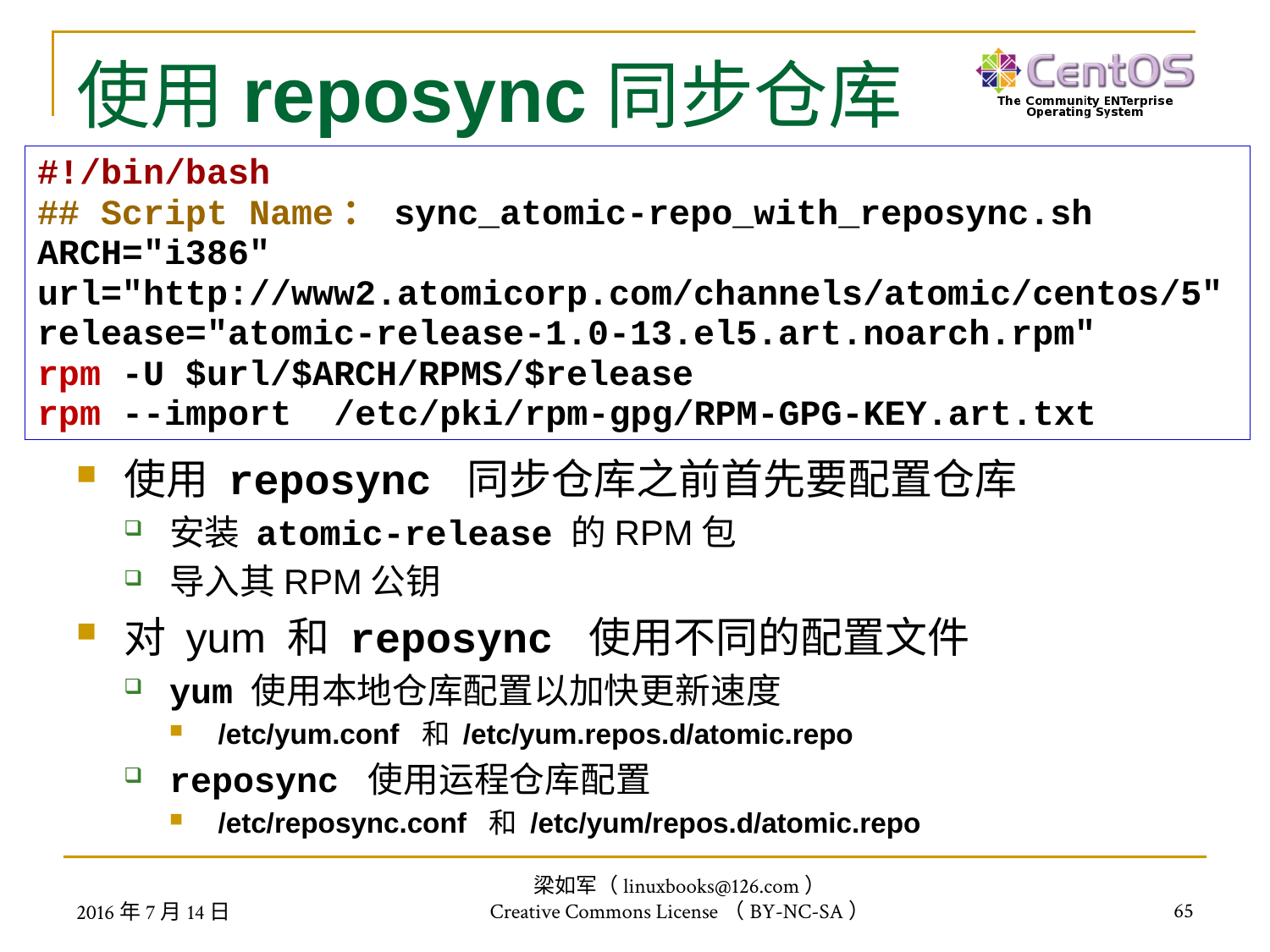

# 使用reposync同步仓库
#!/bin/bash
## Script Name： sync_atomic-repo_with_reposync.sh
ARCH="i386"
url="http://www2.atomicorp.com/channels/atomic/centos/5"
release="atomic-release-1.0-13.el5.art.noarch.rpm"
rpm -U $url/$ARCH/RPMS/$release
rpm --import  /etc/pki/rpm-gpg/RPM-GPG-KEY.art.txt
使用 reposync 同步仓库之前首先要配置仓库
安装 atomic-release 的RPM包
导入其RPM公钥
对 yum 和 reposync 使用不同的配置文件
yum 使用本地仓库配置以加快更新速度
/etc/yum.conf  和 /etc/yum.repos.d/atomic.repo
reposync 使用运程仓库配置
/etc/reposync.conf  和 /etc/yum/repos.d/atomic.repo

梁如军（linuxbooks@126.com）
Creative Commons License（BY-NC-SA）
2016年7月14日
65